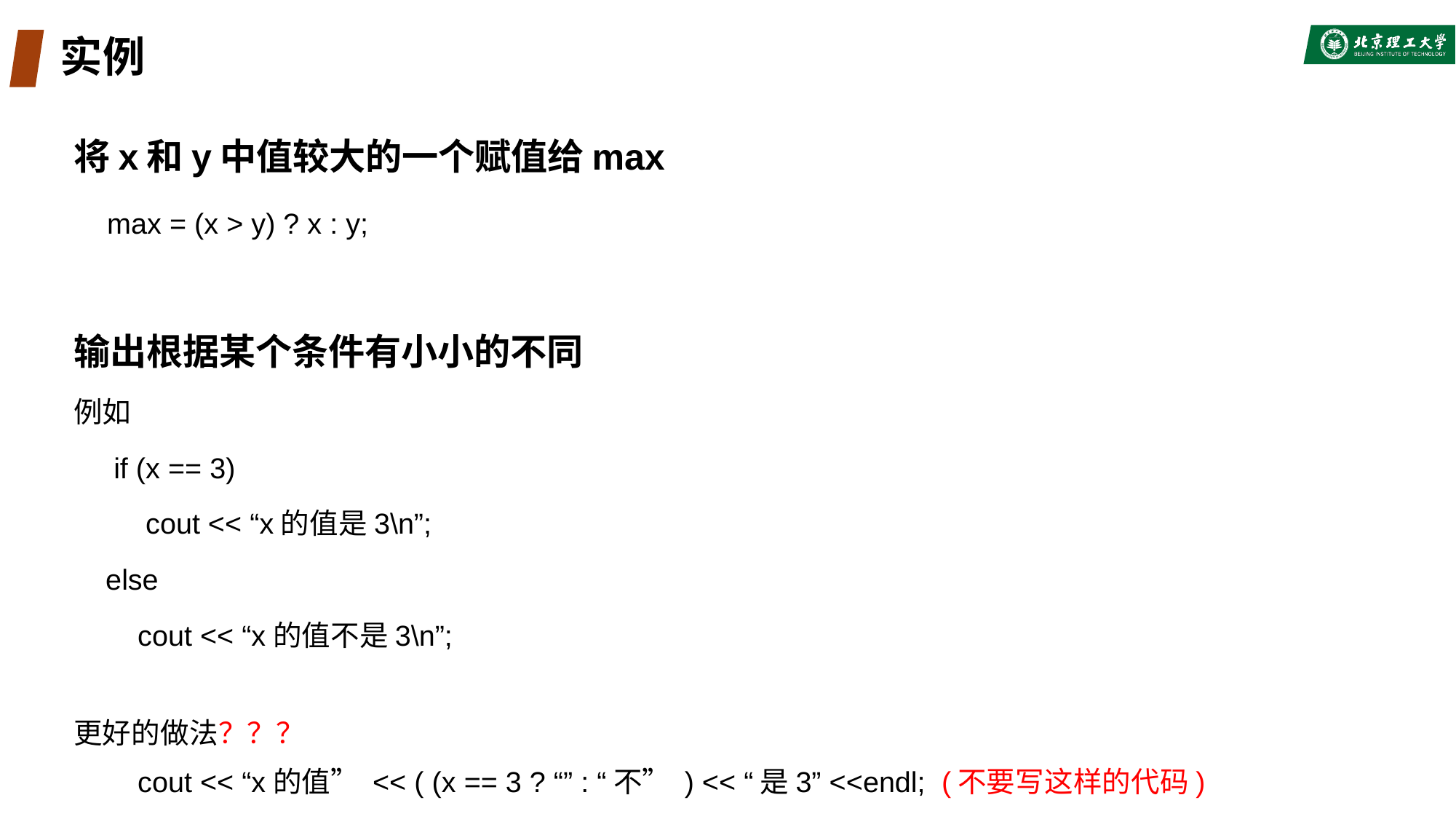

# 实例
将x和y中值较大的一个赋值给max
	 max = (x > y) ? x : y;

输出根据某个条件有小小的不同
例如
     if (x == 3)
         cout << “x的值是3\n”;
    else
        cout << “x的值不是3\n”;

更好的做法？？？
        cout << “x的值” << ( (x == 3 ? “” : “不” ) << “是3” <<endl;  (不要写这样的代码)